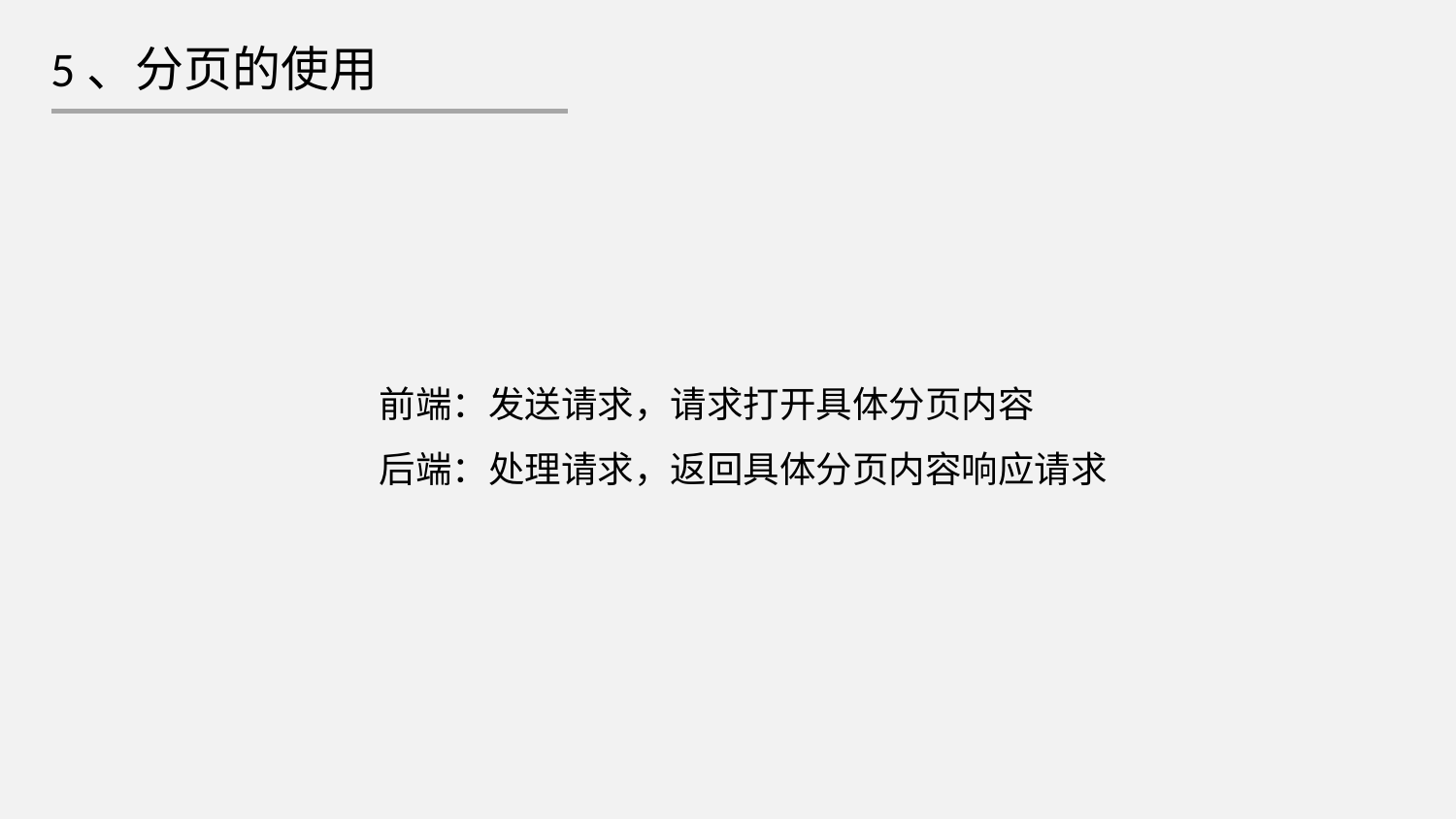

5、分页的使用
前端：发送请求，请求打开具体分页内容
后端：处理请求，返回具体分页内容响应请求